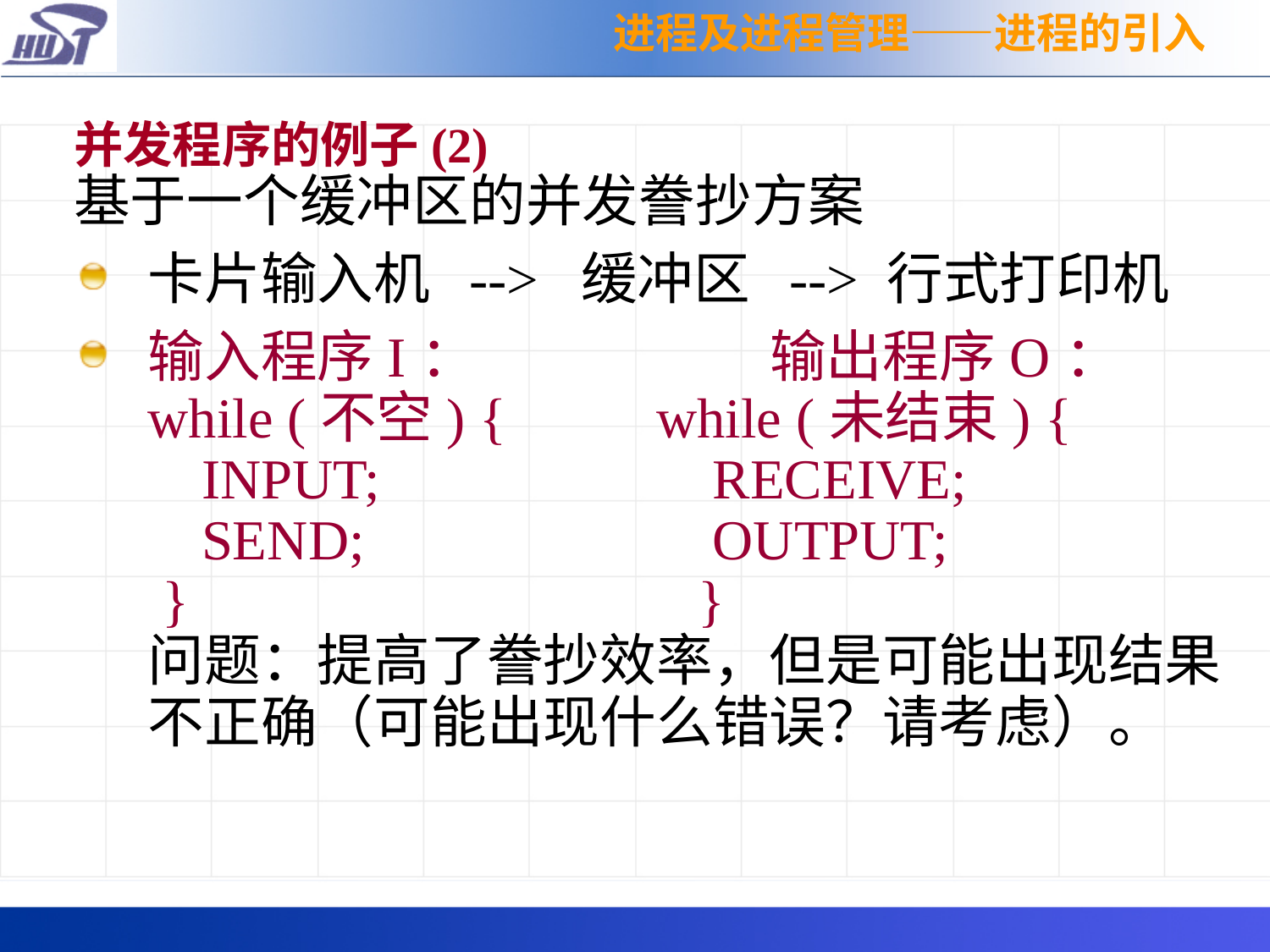

进程及进程管理——进程的引入
并发程序的例子(2)
基于一个缓冲区的并发誊抄方案
卡片输入机  -->  缓冲区  --> 行式打印机
输入程序I：		         输出程序O：
	while (不空) {	         while (未结束) {
         INPUT;			    RECEIVE;
         SEND;			    OUTPUT;
	 }				   }
	问题：提高了誊抄效率，但是可能出现结果不正确（可能出现什么错误？请考虑）。